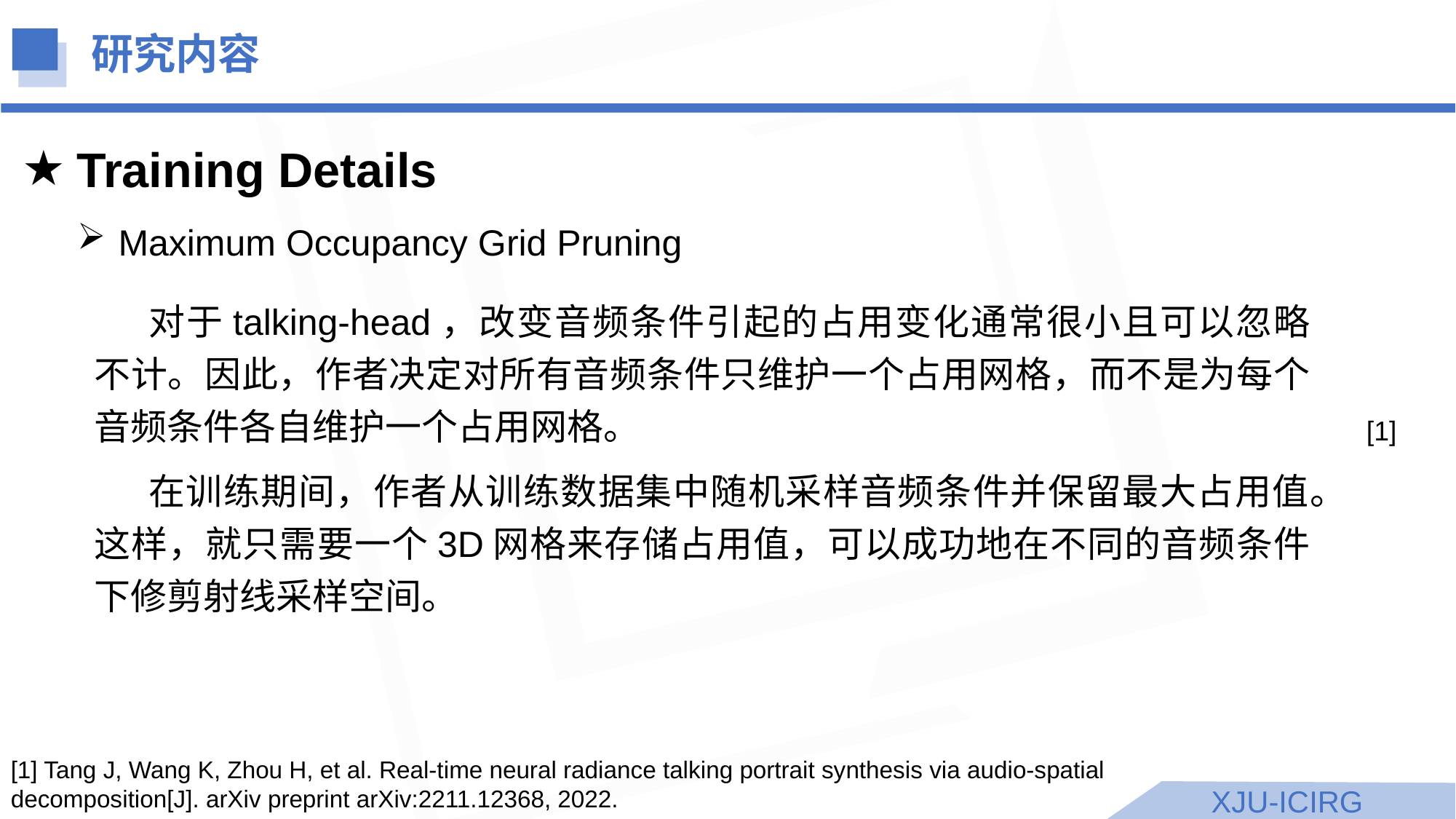

研究内容

Training Details
Maximum Occupancy Grid Pruning
对于talking-head，改变音频条件引起的占用变化通常很小且可以忽略不计。因此，作者决定对所有音频条件只维护一个占用网格，而不是为每个音频条件各自维护一个占用网格。
在训练期间，作者从训练数据集中随机采样音频条件并保留最大占用值。这样，就只需要一个3D网格来存储占用值，可以成功地在不同的音频条件下修剪射线采样空间。
[1]
[1] Tang J, Wang K, Zhou H, et al. Real-time neural radiance talking portrait synthesis via audio-spatial decomposition[J]. arXiv preprint arXiv:2211.12368, 2022.
XJU-ICIRG